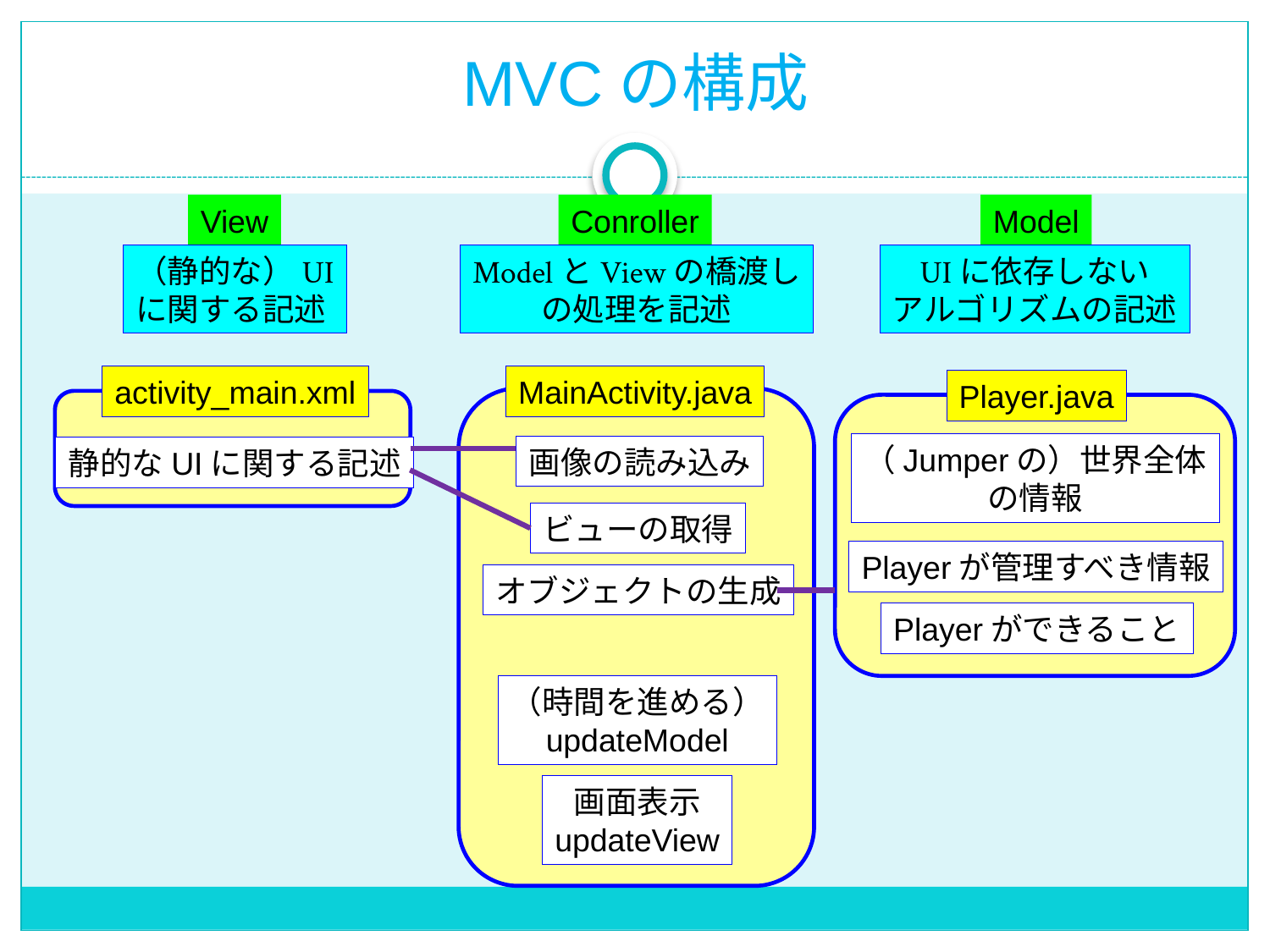

MVCの構成
View
Conroller
Model
（静的な）UI
に関する記述
ModelとViewの橋渡し
の処理を記述
UIに依存しない
アルゴリズムの記述
activity_main.xml
MainActivity.java
Player.java

（Jumperの）世界全体
の情報
画像の読み込み
静的なUIに関する記述
ビューの取得
Playerが管理すべき情報
オブジェクトの生成
Playerができること
（時間を進める）
updateModel
画面表示
updateView